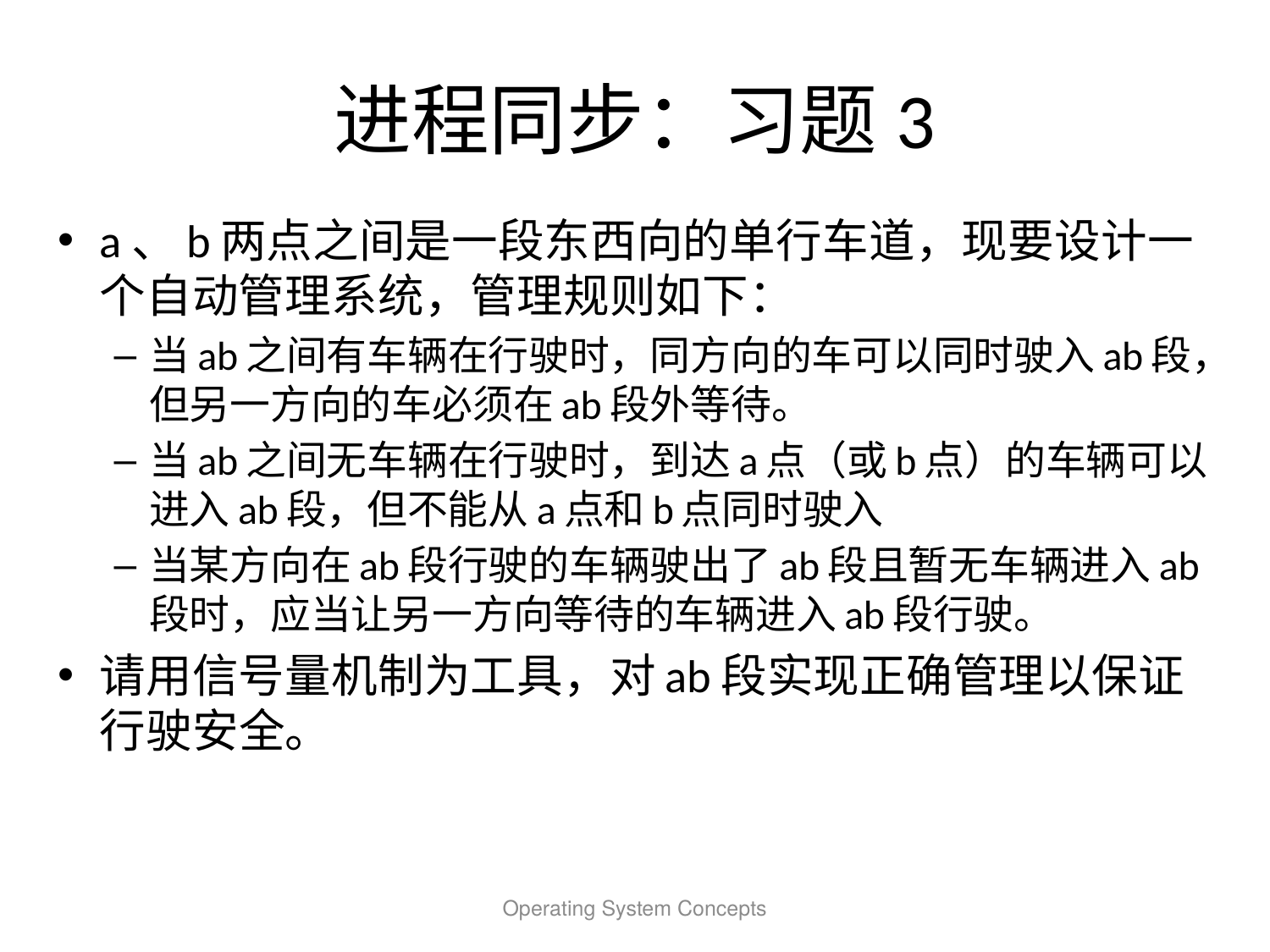

# 进程同步：习题3
a、b两点之间是一段东西向的单行车道，现要设计一个自动管理系统，管理规则如下：
当ab之间有车辆在行驶时，同方向的车可以同时驶入ab段，但另一方向的车必须在ab段外等待。
当ab之间无车辆在行驶时，到达a点（或b点）的车辆可以进入ab段，但不能从a点和b点同时驶入
当某方向在ab段行驶的车辆驶出了ab段且暂无车辆进入ab段时，应当让另一方向等待的车辆进入ab段行驶。
请用信号量机制为工具，对ab段实现正确管理以保证行驶安全。
Operating System Concepts